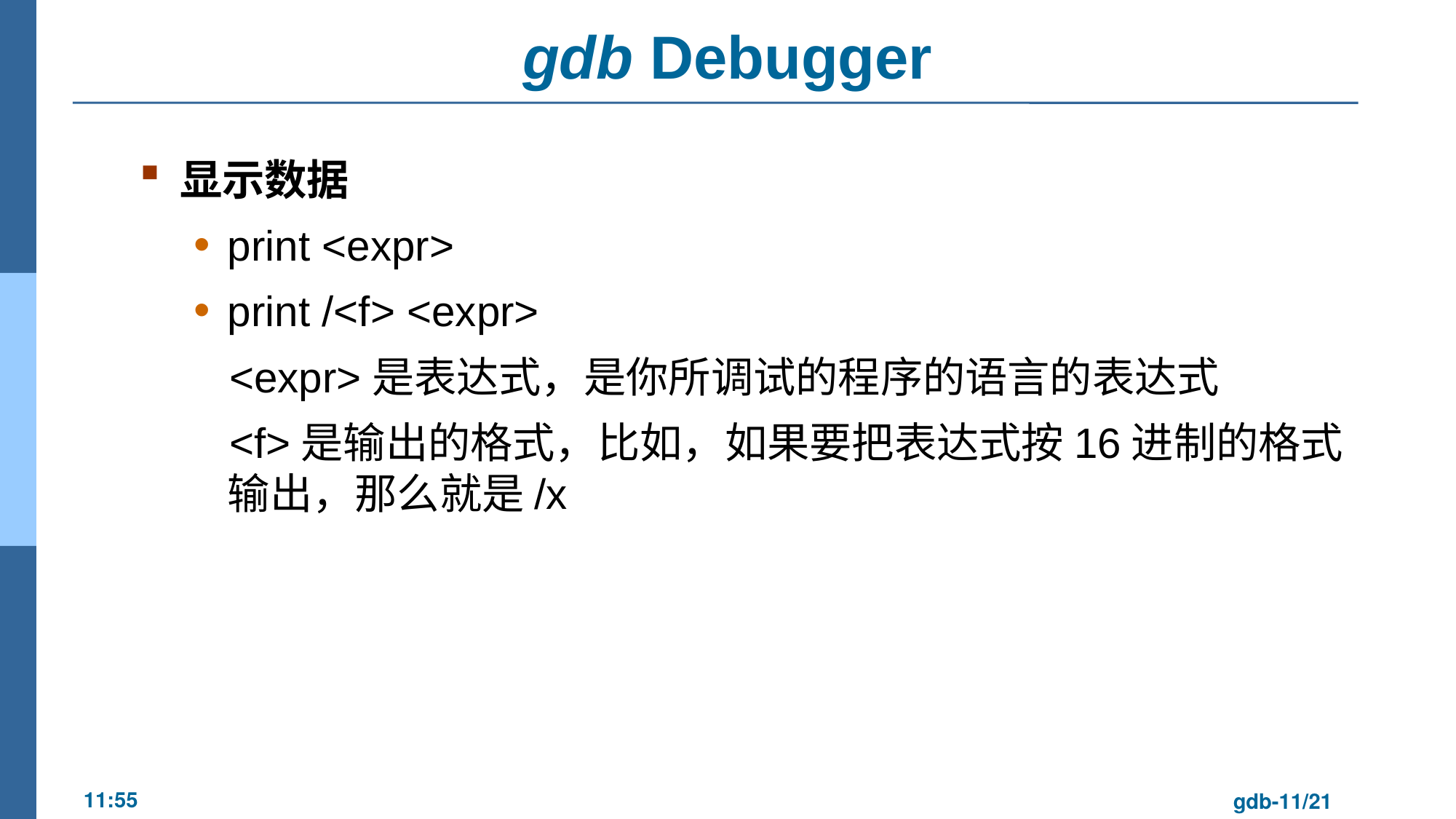

# gdb Debugger
显示数据
print <expr>
print /<f> <expr>
   <expr>是表达式，是你所调试的程序的语言的表达式
   <f>是输出的格式，比如，如果要把表达式按16进制的格式输出，那么就是/x